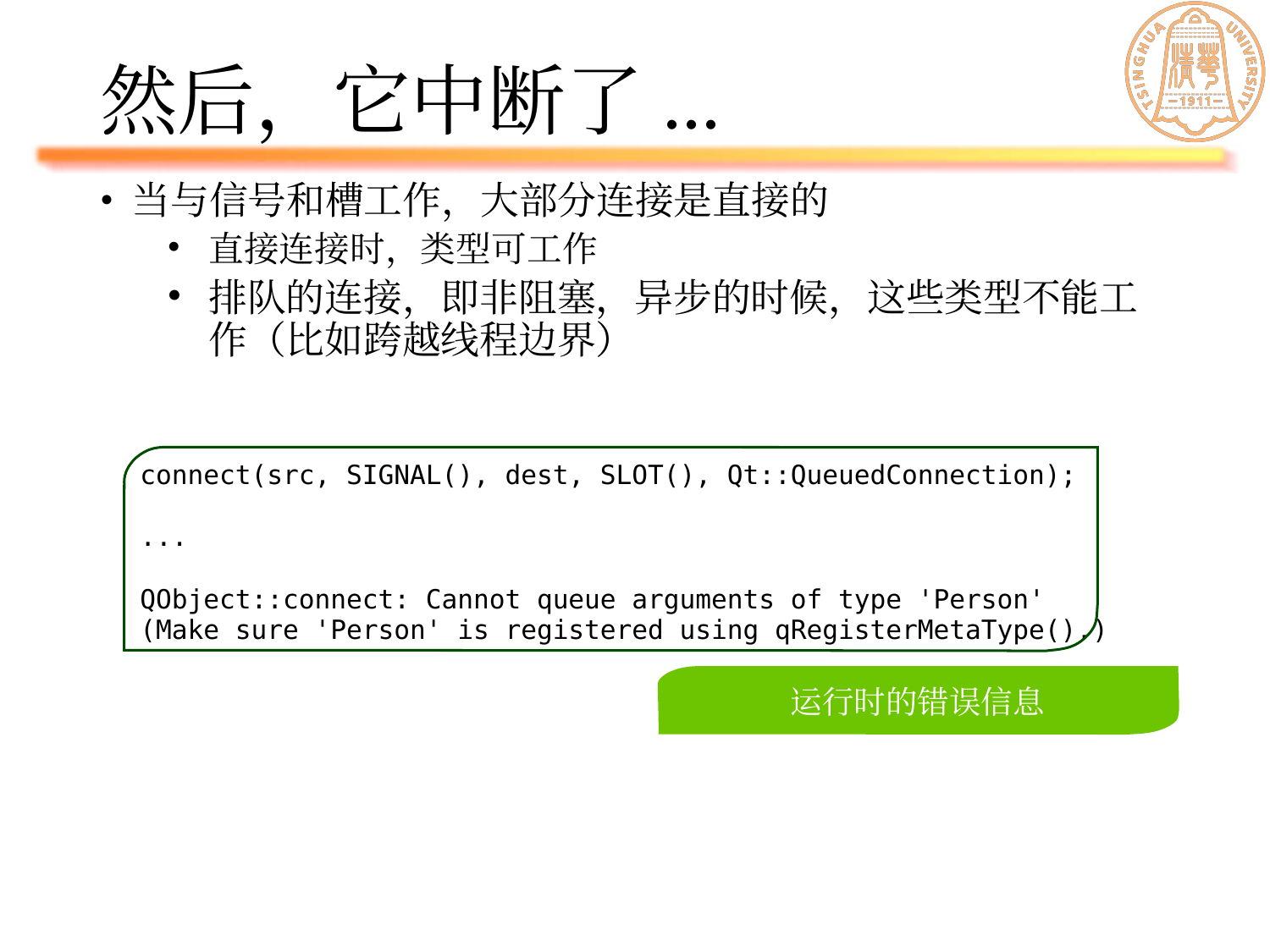

# 然后，它中断了...
当与信号和槽工作，大部分连接是直接的
直接连接时，类型可工作
排队的连接，即非阻塞，异步的时候，这些类型不能工作（比如跨越线程边界）

connect(src, SIGNAL(), dest, SLOT(), Qt::QueuedConnection);

...

QObject::connect: Cannot queue arguments of type 'Person'
(Make sure 'Person' is registered using qRegisterMetaType().)

运行时的错误信息